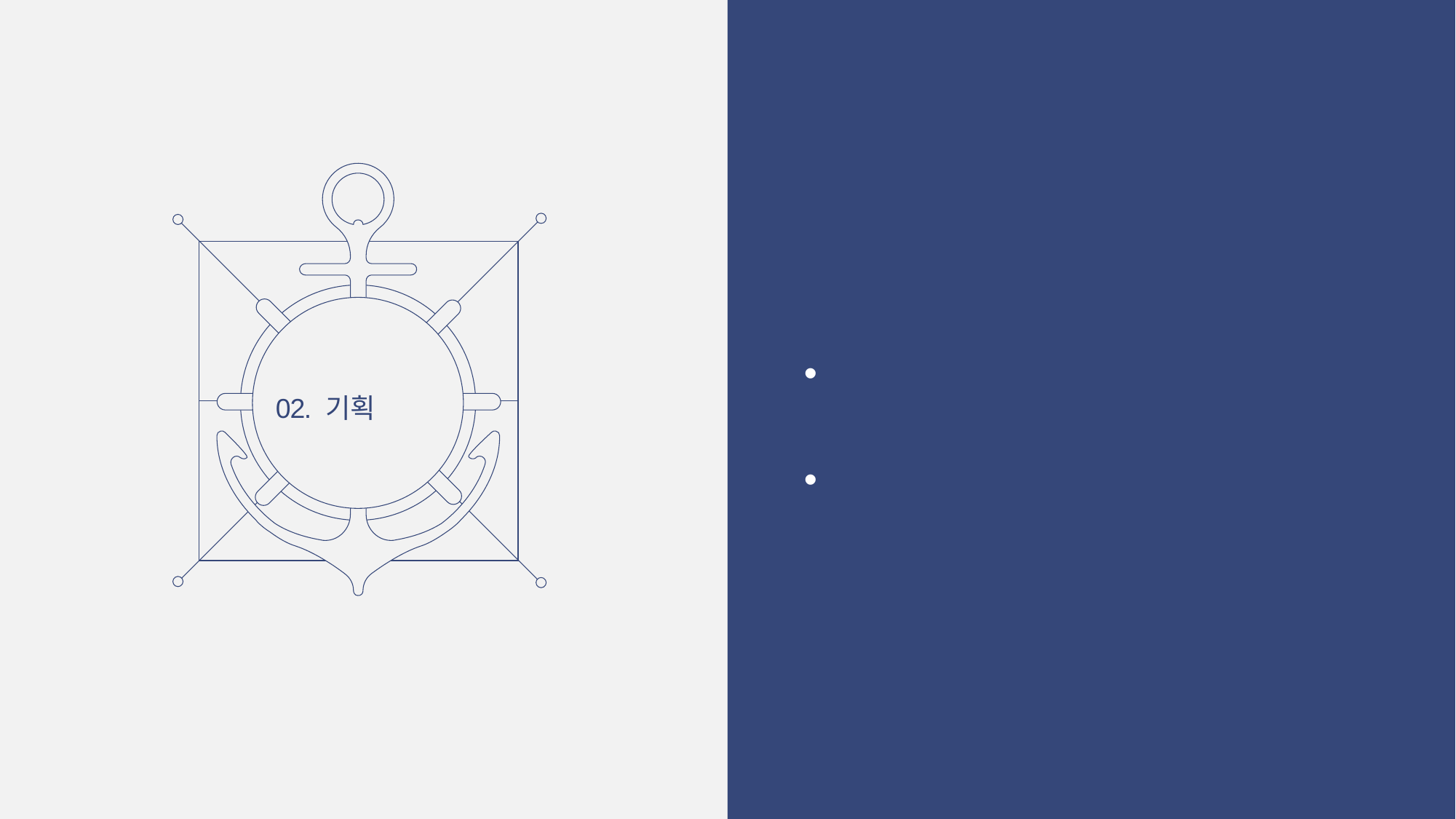

project의 목표
계획 관리
# 02. 기획